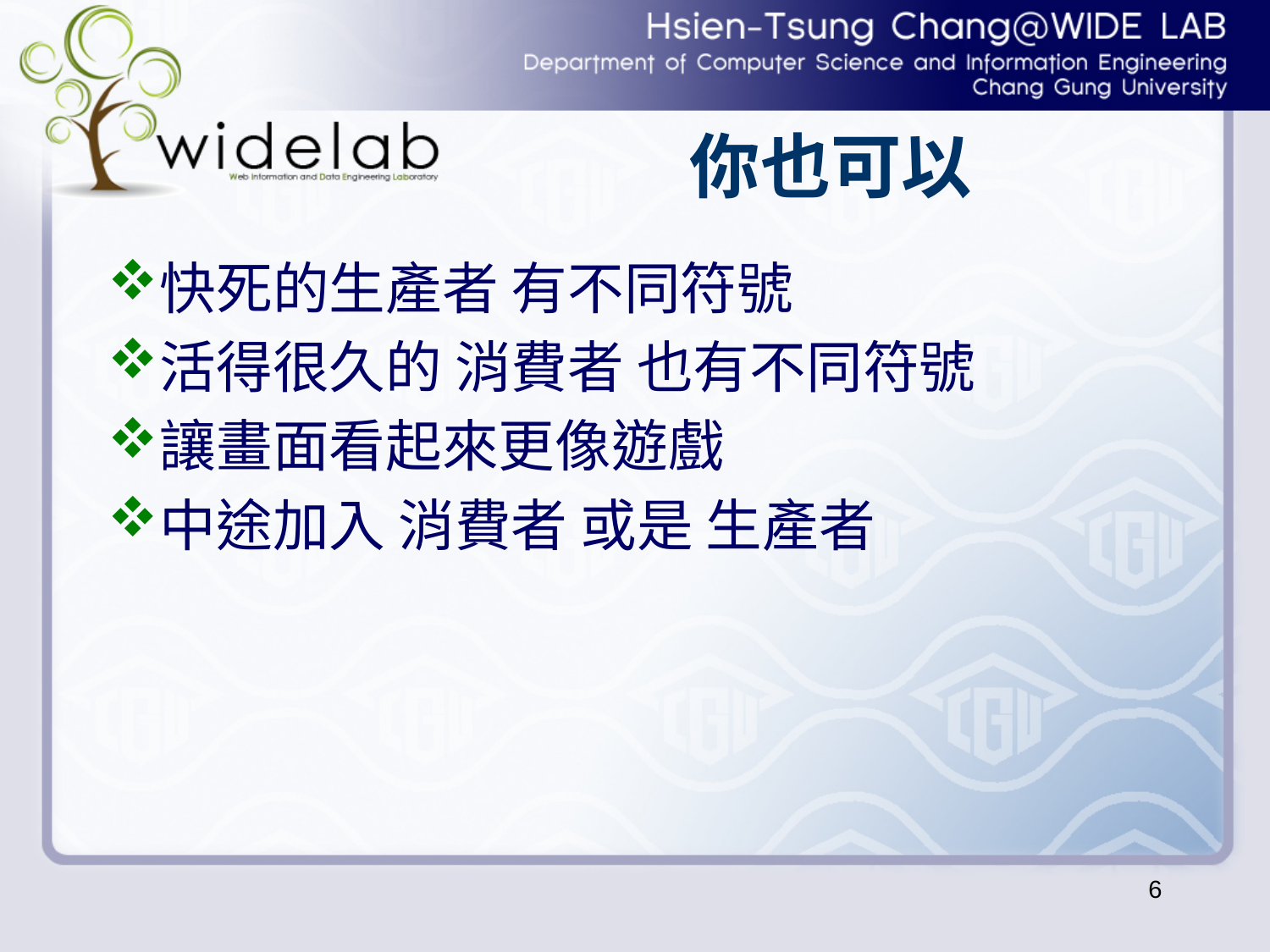

# 你也可以
快死的生產者 有不同符號
活得很久的 消費者 也有不同符號
讓畫面看起來更像遊戲
中途加入 消費者 或是 生產者
6